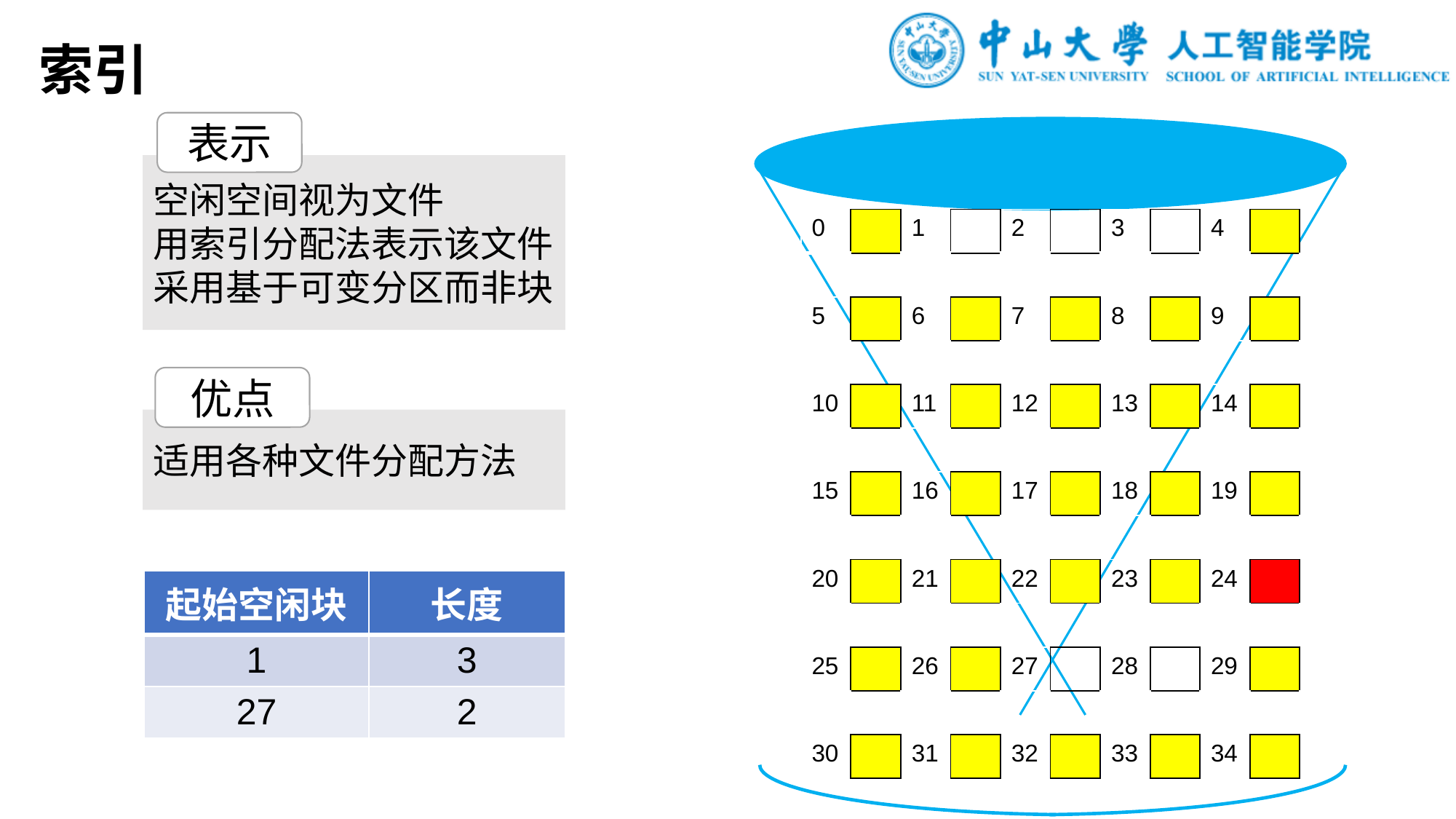

索引
表示

空闲空间视为文件
用索引分配法表示该文件
采用基于可变分区而非块
| 0 |  | 1 |  | 2 |  | 3 |  | 4 |  |
| --- | --- | --- | --- | --- | --- | --- | --- | --- | --- |
|  |  |  |  |  |  |  |  |  |  |
| 5 |  | 6 |  | 7 |  | 8 |  | 9 |  |
|  |  |  |  |  |  |  |  |  |  |
| 10 |  | 11 |  | 12 |  | 13 |  | 14 |  |
|  |  |  |  |  |  |  |  |  |  |
| 15 |  | 16 |  | 17 |  | 18 |  | 19 |  |
|  |  |  |  |  |  |  |  |  |  |
| 20 |  | 21 |  | 22 |  | 23 |  | 24 |  |
|  |  |  |  |  |  |  |  |  |  |
| 25 |  | 26 |  | 27 |  | 28 |  | 29 |  |
|  |  |  |  |  |  |  |  |  |  |
| 30 |  | 31 |  | 32 |  | 33 |  | 34 |  |
优点
适用各种文件分配方法
| 起始空闲块 | 长度 |
| --- | --- |
| 1 | 3 |
| 27 | 2 |